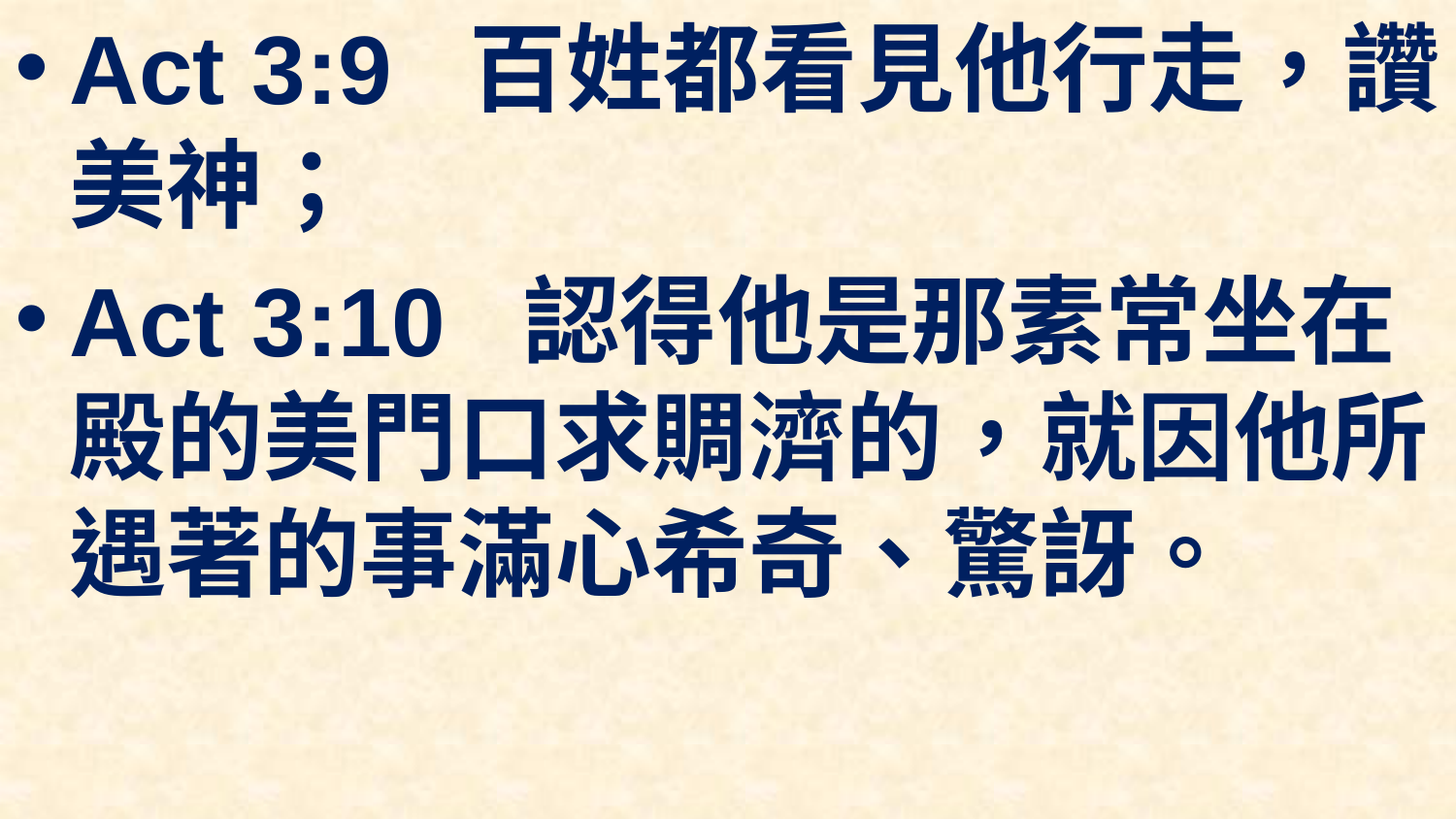

Act 3:9  百姓都看見他行走，讚美神；
Act 3:10  認得他是那素常坐在殿的美門口求賙濟的，就因他所遇著的事滿心希奇、驚訝。